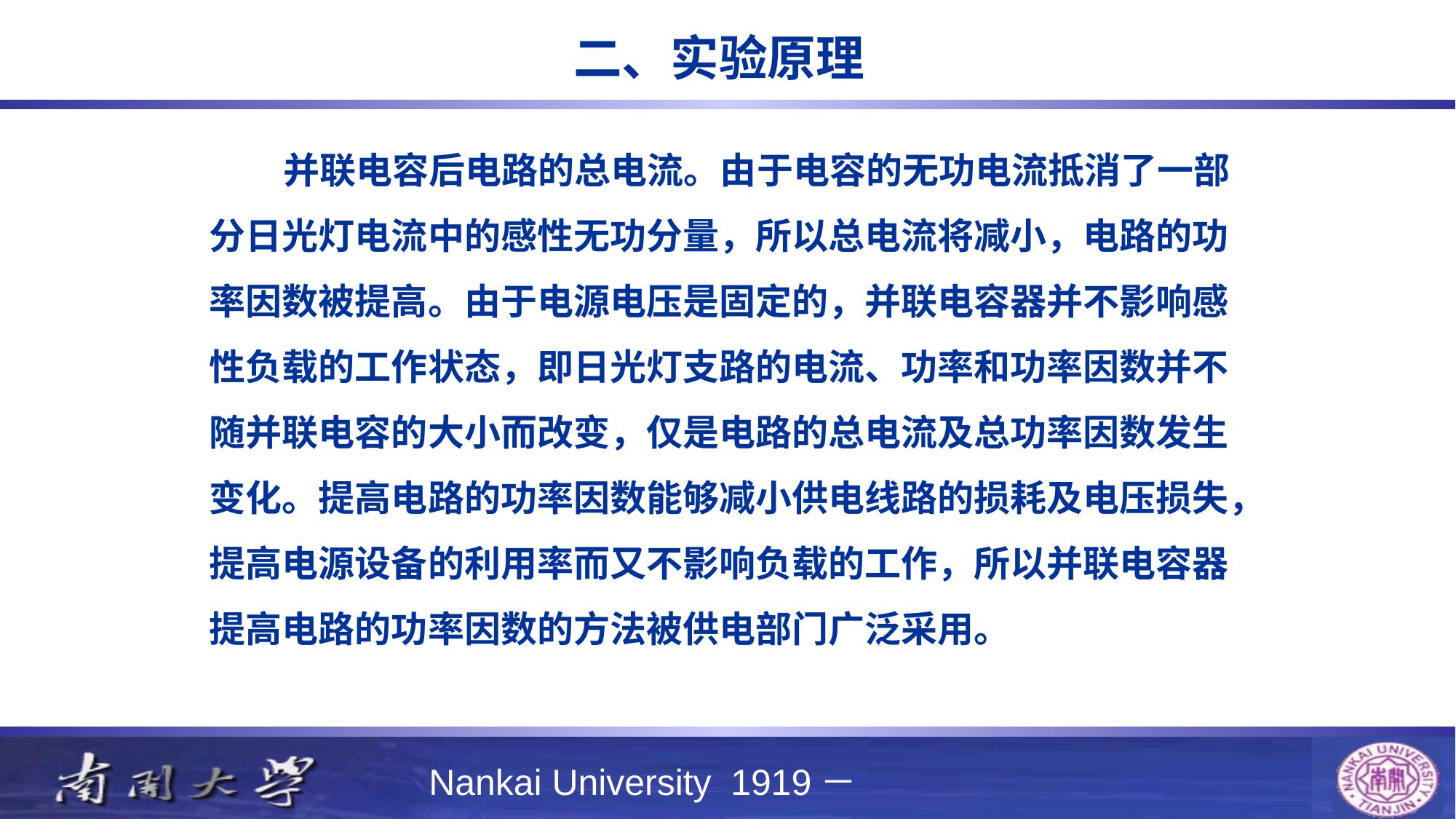

二、实验原理
        并联电容后电路的总电流。由于电容的无功电流抵消了一部分日光灯电流中的感性无功分量，所以总电流将减小，电路的功率因数被提高。由于电源电压是固定的，并联电容器并不影响感性负载的工作状态，即日光灯支路的电流、功率和功率因数并不随并联电容的大小而改变，仅是电路的总电流及总功率因数发生变化。提高电路的功率因数能够减小供电线路的损耗及电压损失，提高电源设备的利用率而又不影响负载的工作，所以并联电容器提高电路的功率因数的方法被供电部门广泛采用。